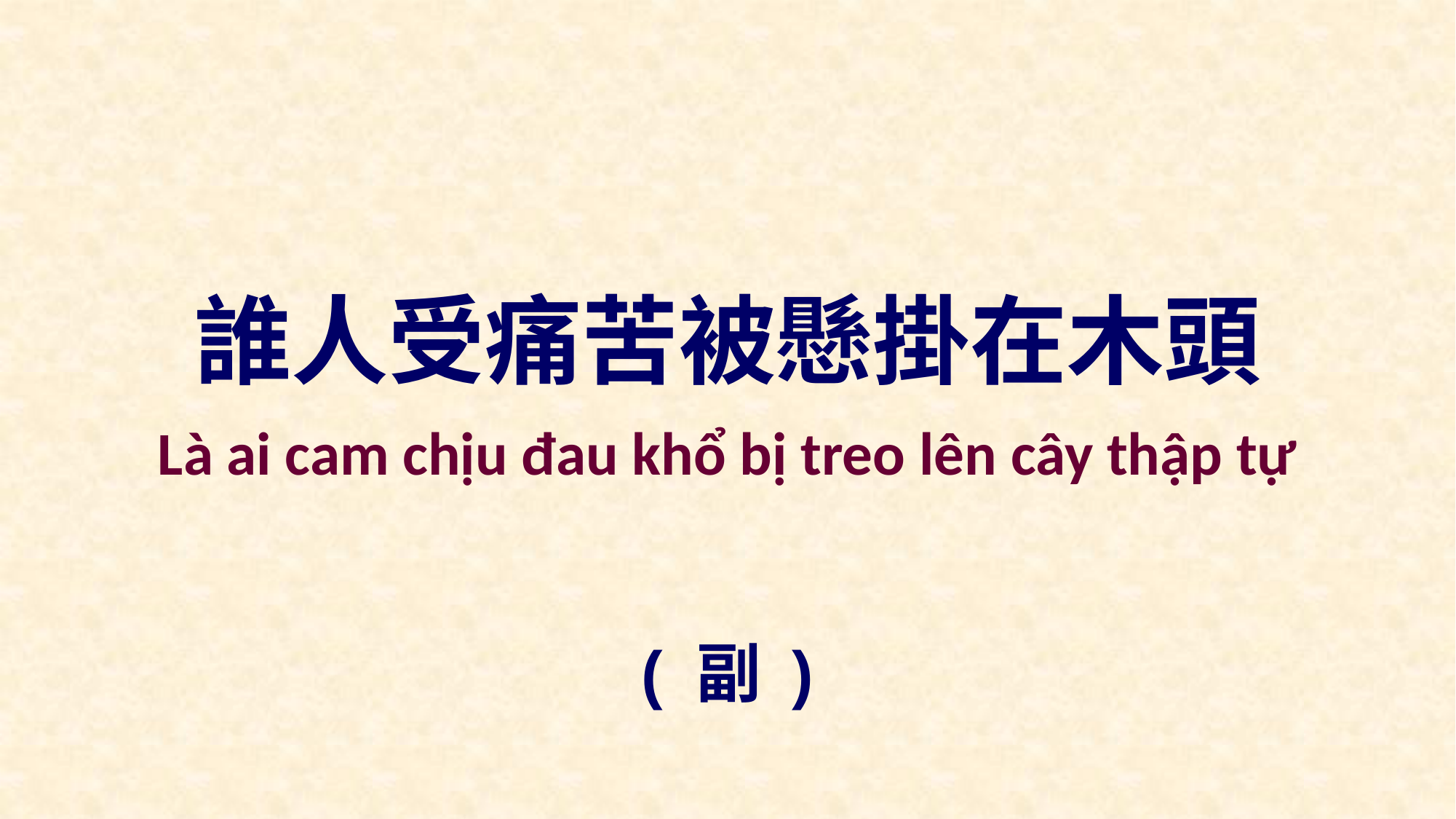

誰人受痛苦被懸掛在木頭
Là ai cam chịu đau khổ bị treo lên cây thập tự
( 副 )